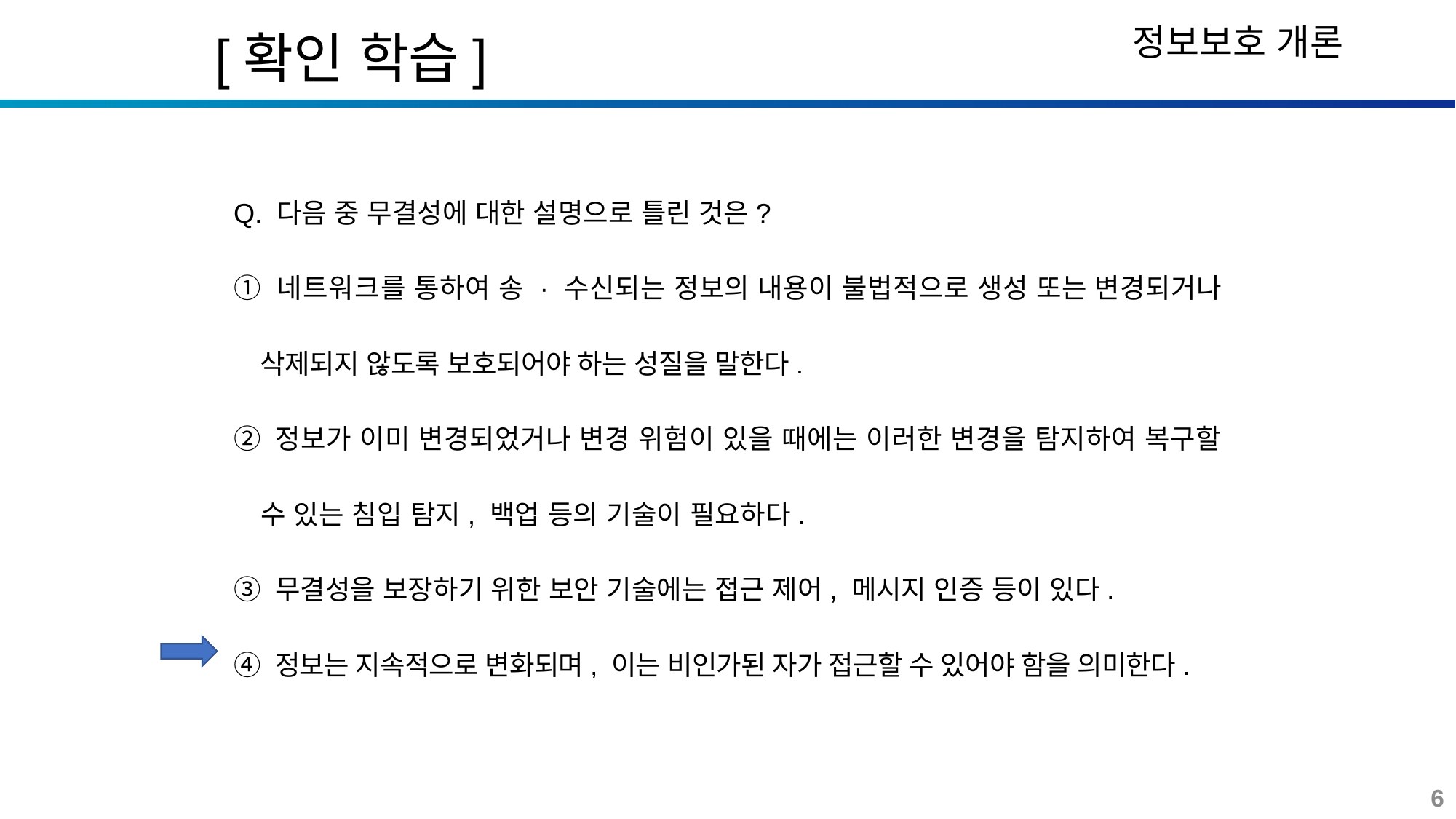

[확인 학습]
Q. 다음 중 무결성에 대한 설명으로 틀린 것은?
① 네트워크를 통하여 송 · 수신되는 정보의 내용이 불법적으로 생성 또는 변경되거나 삭제되지 않도록 보호되어야 하는 성질을 말한다.
② 정보가 이미 변경되었거나 변경 위험이 있을 때에는 이러한 변경을 탐지하여 복구할 수 있는 침입 탐지, 백업 등의 기술이 필요하다.
③ 무결성을 보장하기 위한 보안 기술에는 접근 제어, 메시지 인증 등이 있다.
④ 정보는 지속적으로 변화되며, 이는 비인가된 자가 접근할 수 있어야 함을 의미한다.

6